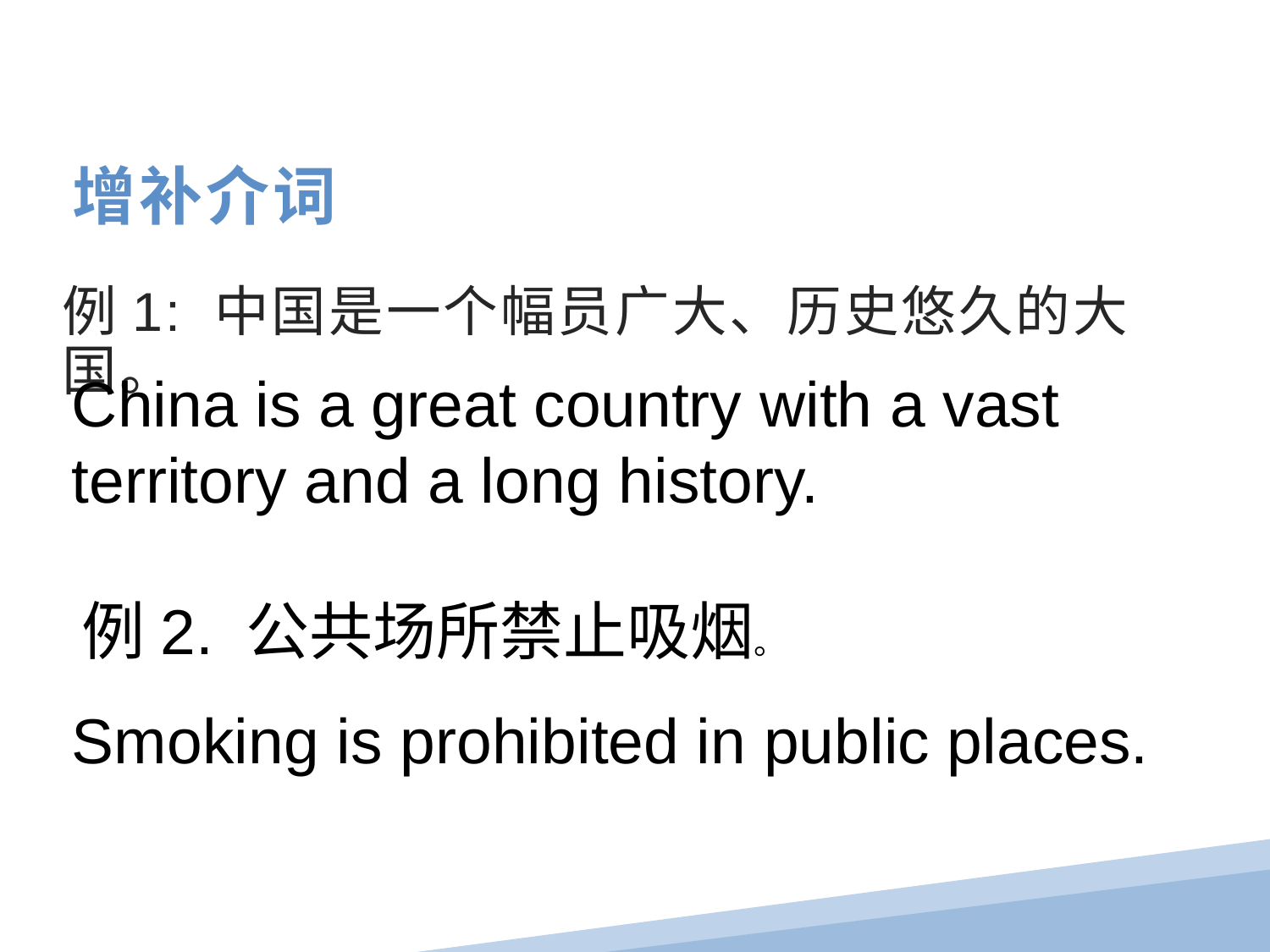

增补介词
例1: 中国是一个幅员广大、历史悠久的大国。
China is a great country with a vast territory and a long history.
例2. 公共场所禁止吸烟。
Smoking is prohibited in public places.